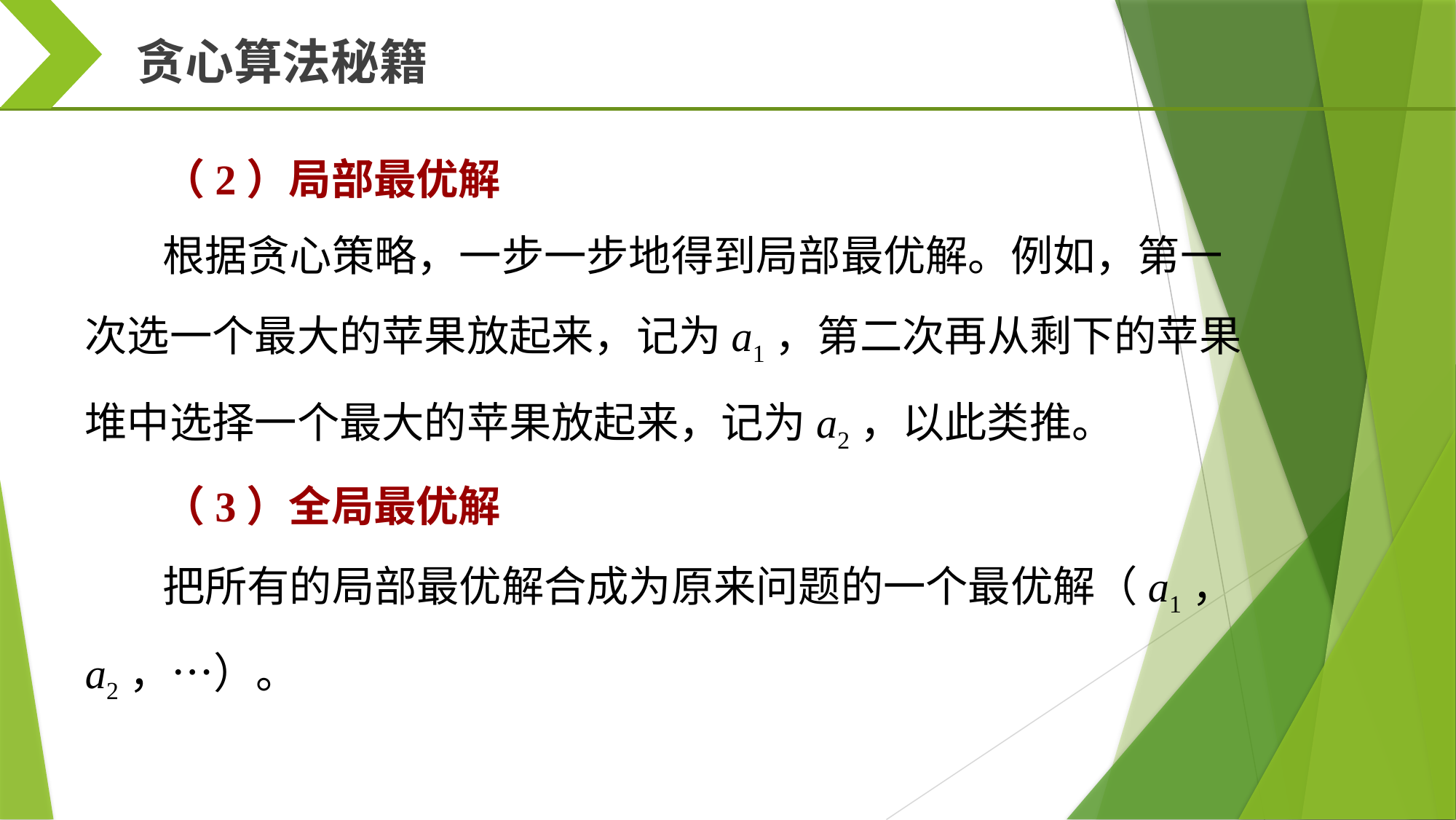

贪心算法秘籍
（2）局部最优解
根据贪心策略，一步一步地得到局部最优解。例如，第一次选一个最大的苹果放起来，记为a1，第二次再从剩下的苹果堆中选择一个最大的苹果放起来，记为a2，以此类推。
（3）全局最优解
把所有的局部最优解合成为原来问题的一个最优解（a1，a2，…）。